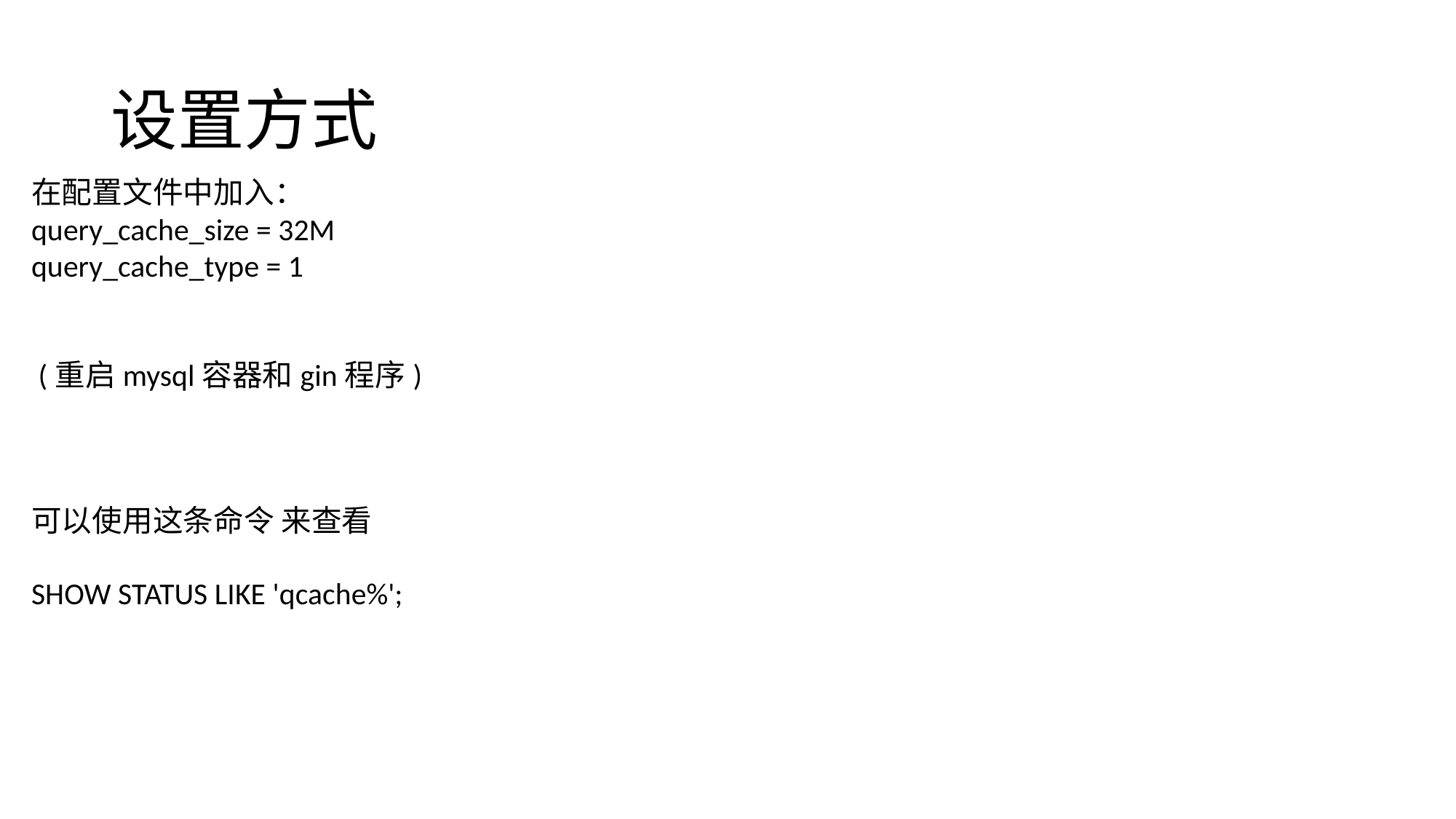

# 设置方式
在配置文件中加入：
query_cache_size = 32M
query_cache_type = 1

 (重启mysql容器和gin程序)

可以使用这条命令 来查看

SHOW STATUS LIKE 'qcache%';